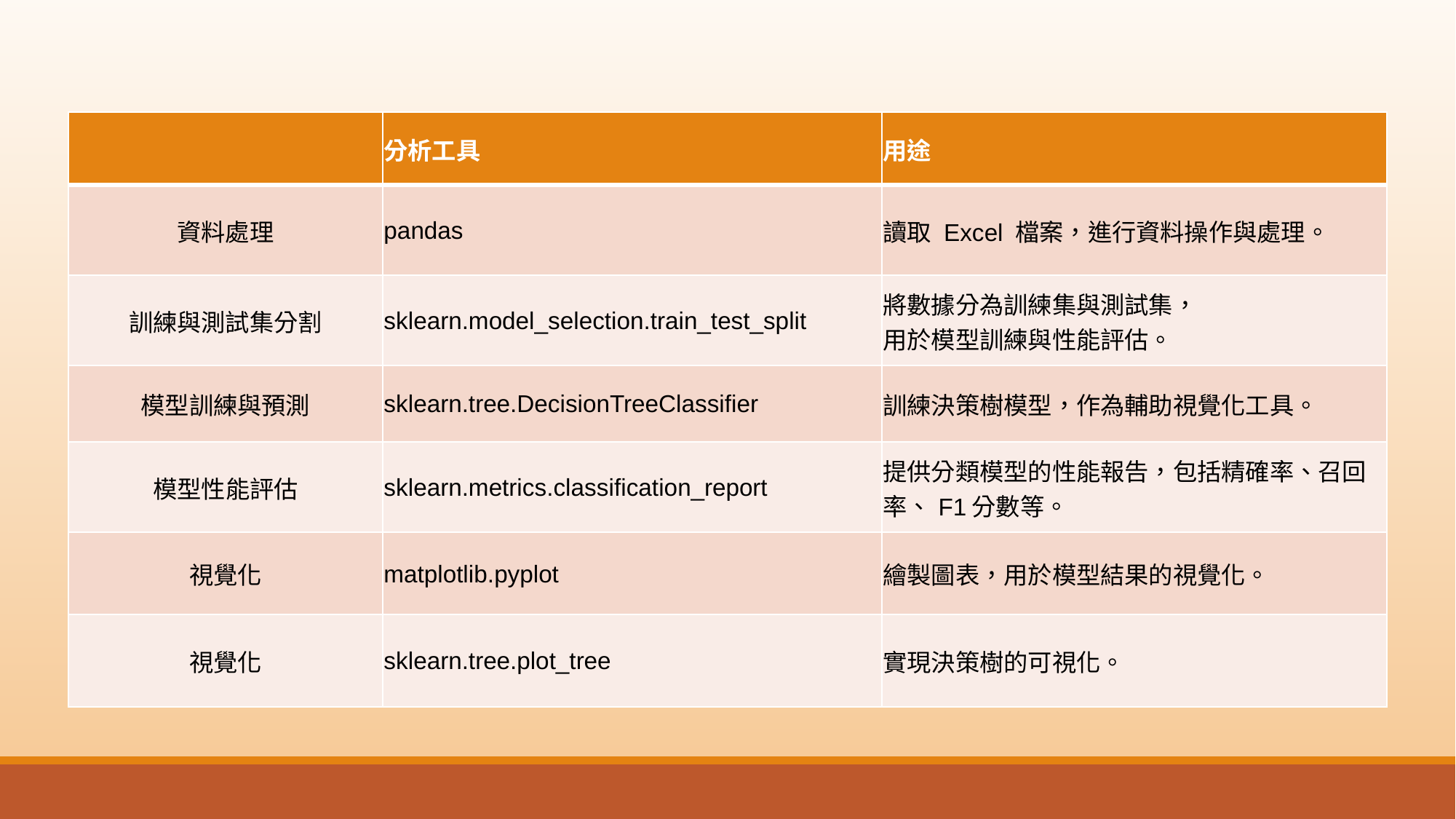

|  | 分析工具 | 用途 |
| --- | --- | --- |
| 資料處理 | pandas | 讀取 Excel 檔案，進行資料操作與處理。 |
| 訓練與測試集分割 | sklearn.model\_selection.train\_test\_split | 將數據分為訓練集與測試集， 用於模型訓練與性能評估。 |
| 模型訓練與預測 | sklearn.tree.DecisionTreeClassifier | 訓練決策樹模型，作為輔助視覺化工具。 |
| 模型性能評估 | sklearn.metrics.classification\_report | 提供分類模型的性能報告，包括精確率、召回率、F1分數等。 |
| 視覺化 | matplotlib.pyplot | 繪製圖表，用於模型結果的視覺化。 |
| 視覺化 | sklearn.tree.plot\_tree | 實現決策樹的可視化。 |